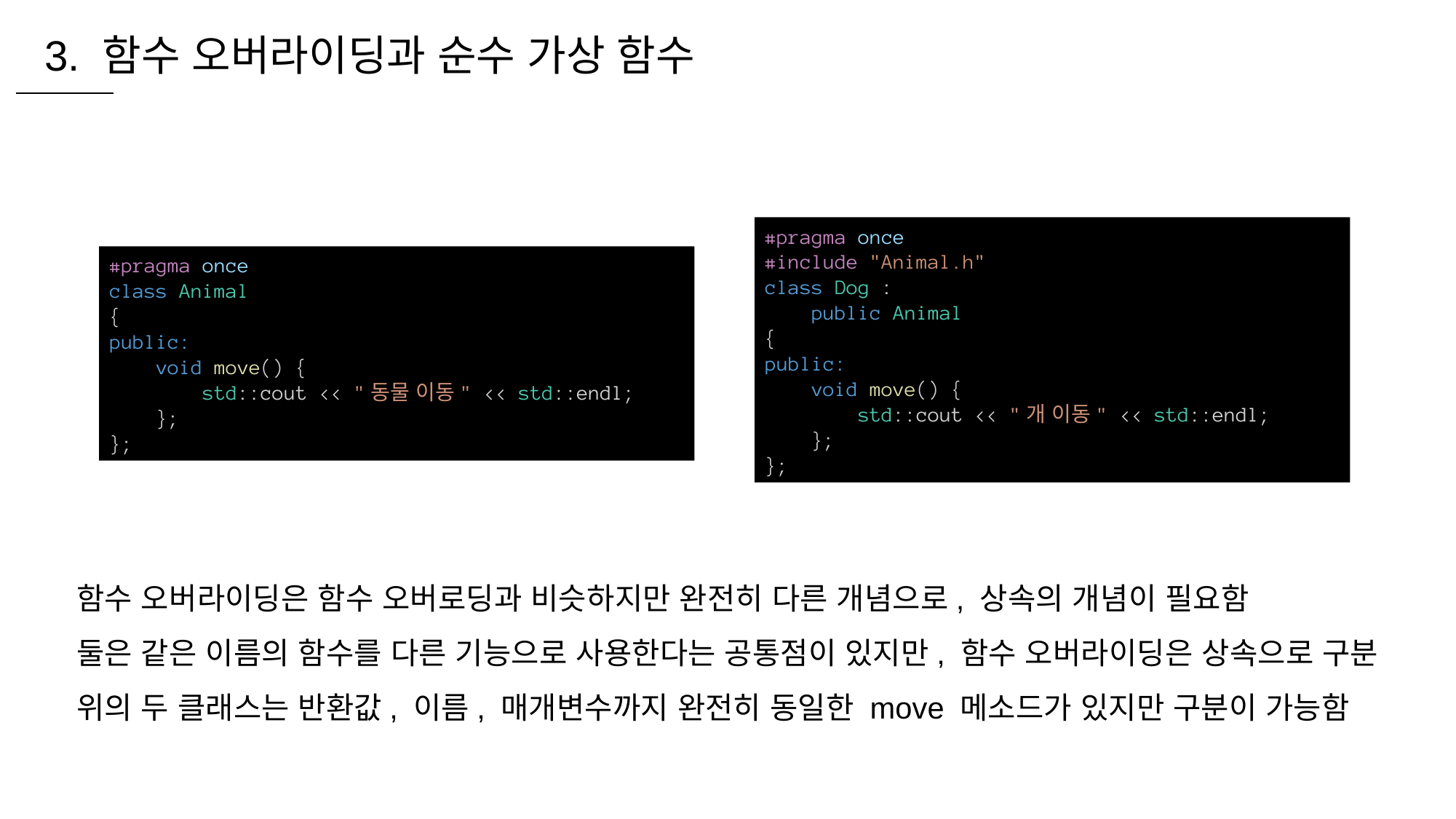

3. 함수 오버라이딩과 순수 가상 함수
#pragma once
#include "Animal.h"
class Dog :
    public Animal
{
public:
    void move() {
        std::cout << "개 이동" << std::endl;
    };
};
#pragma once
class Animal
{
public:
    void move() {
        std::cout << "동물 이동" << std::endl;
    };
};
함수 오버라이딩은 함수 오버로딩과 비슷하지만 완전히 다른 개념으로, 상속의 개념이 필요함
둘은 같은 이름의 함수를 다른 기능으로 사용한다는 공통점이 있지만, 함수 오버라이딩은 상속으로 구분
위의 두 클래스는 반환값, 이름, 매개변수까지 완전히 동일한 move 메소드가 있지만 구분이 가능함